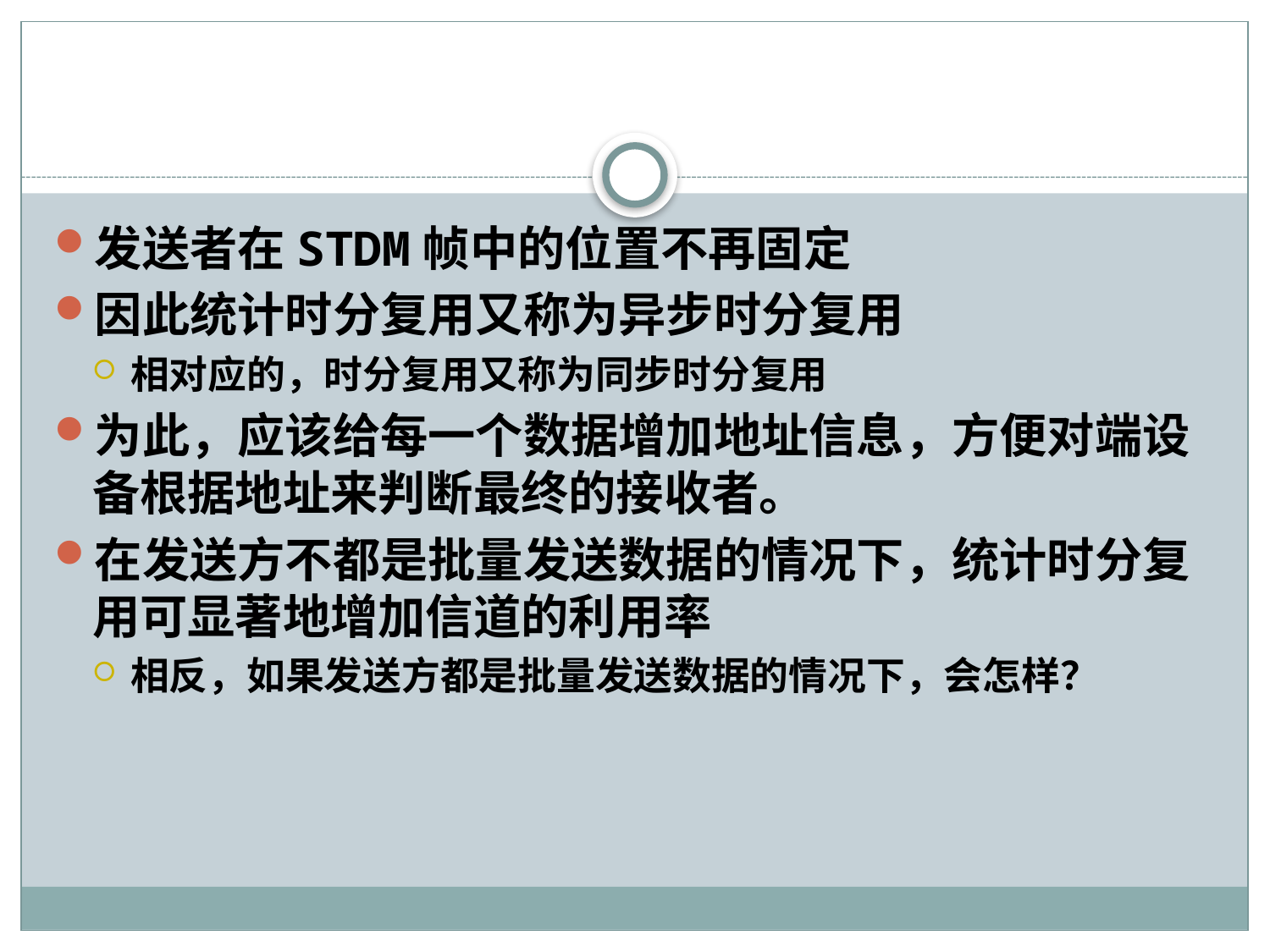

#
发送者在STDM帧中的位置不再固定
因此统计时分复用又称为异步时分复用
相对应的，时分复用又称为同步时分复用
为此，应该给每一个数据增加地址信息，方便对端设备根据地址来判断最终的接收者。
在发送方不都是批量发送数据的情况下，统计时分复用可显著地增加信道的利用率
相反，如果发送方都是批量发送数据的情况下，会怎样？